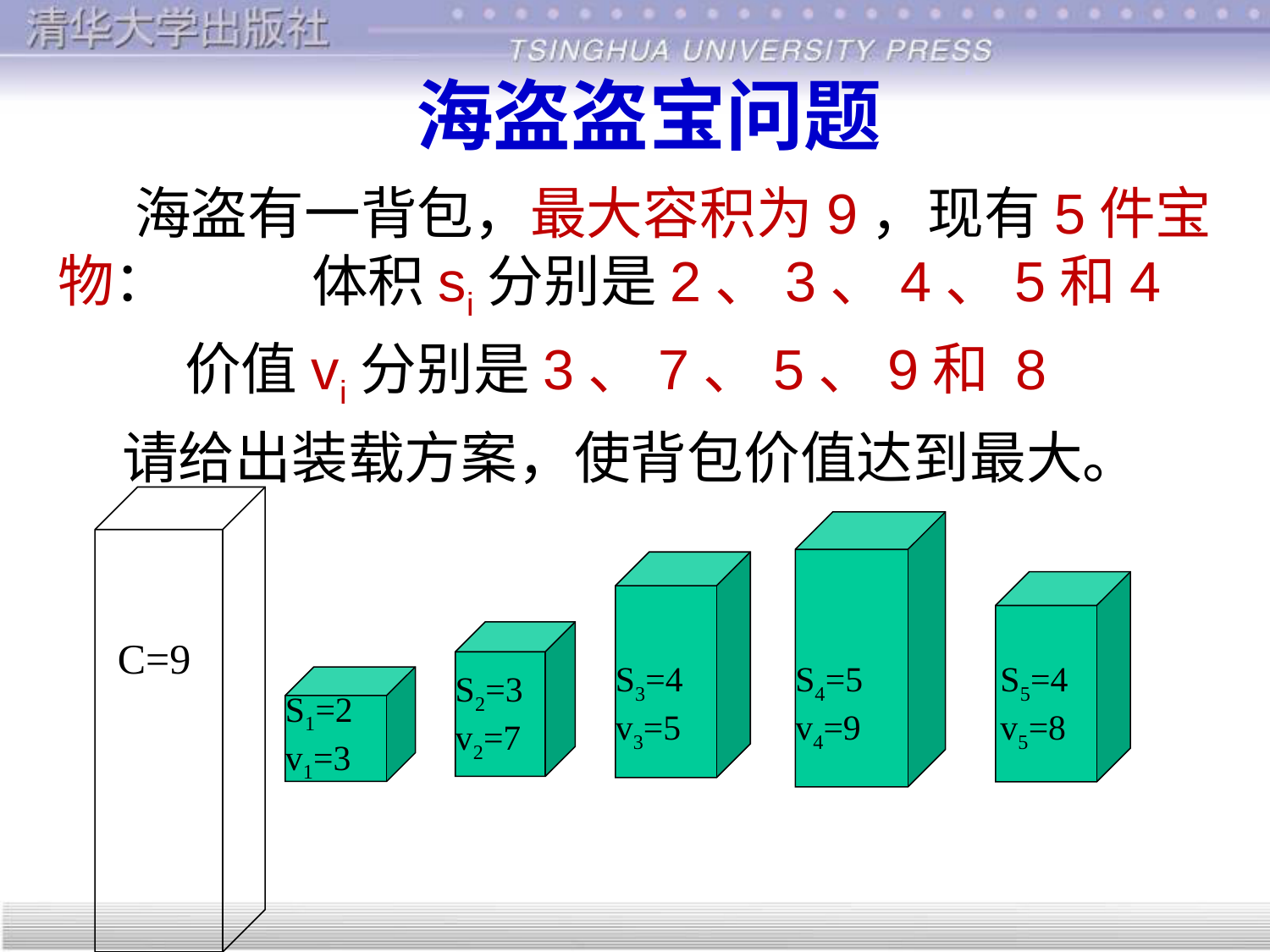

# 海盗盗宝问题
     海盗有一背包，最大容积为9，现有5件宝物：   	体积si分别是2、3、4、5和4
	价值vi分别是3、7、5、9和 8
    请给出装载方案，使背包价值达到最大。

S4=5
v4=9

S3=4
v3=5

S5=4
v5=8

S2=3
v2=7

S1=2
v1=3
C=9
57